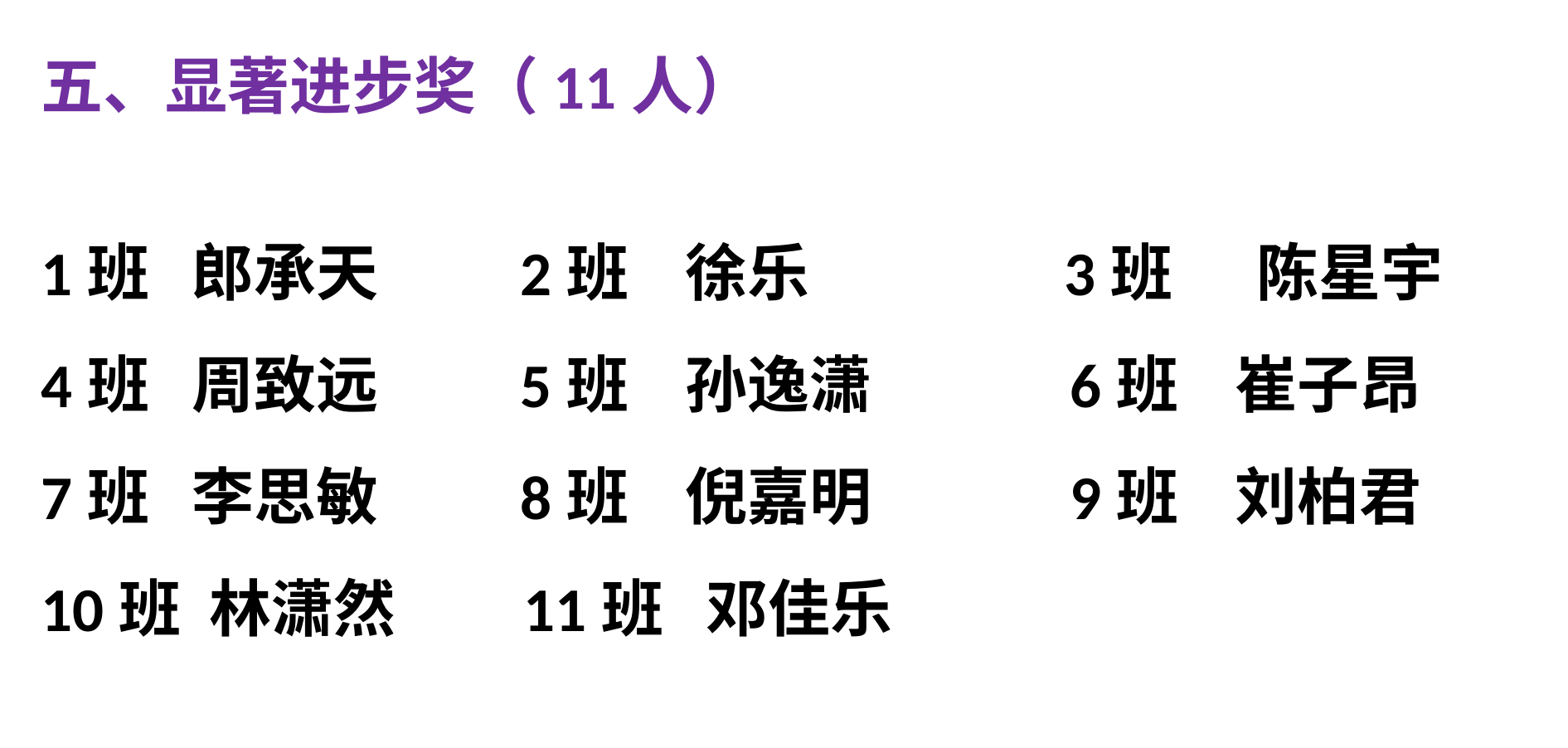

五、显著进步奖（11人）

1班   郎承天         2班    徐乐                 3班      陈星宇
4班   周致远         5班    孙逸潇             6班    崔子昂
7班   李思敏         8班    倪嘉明             9班    刘柏君
10班  林潇然        11班   邓佳乐